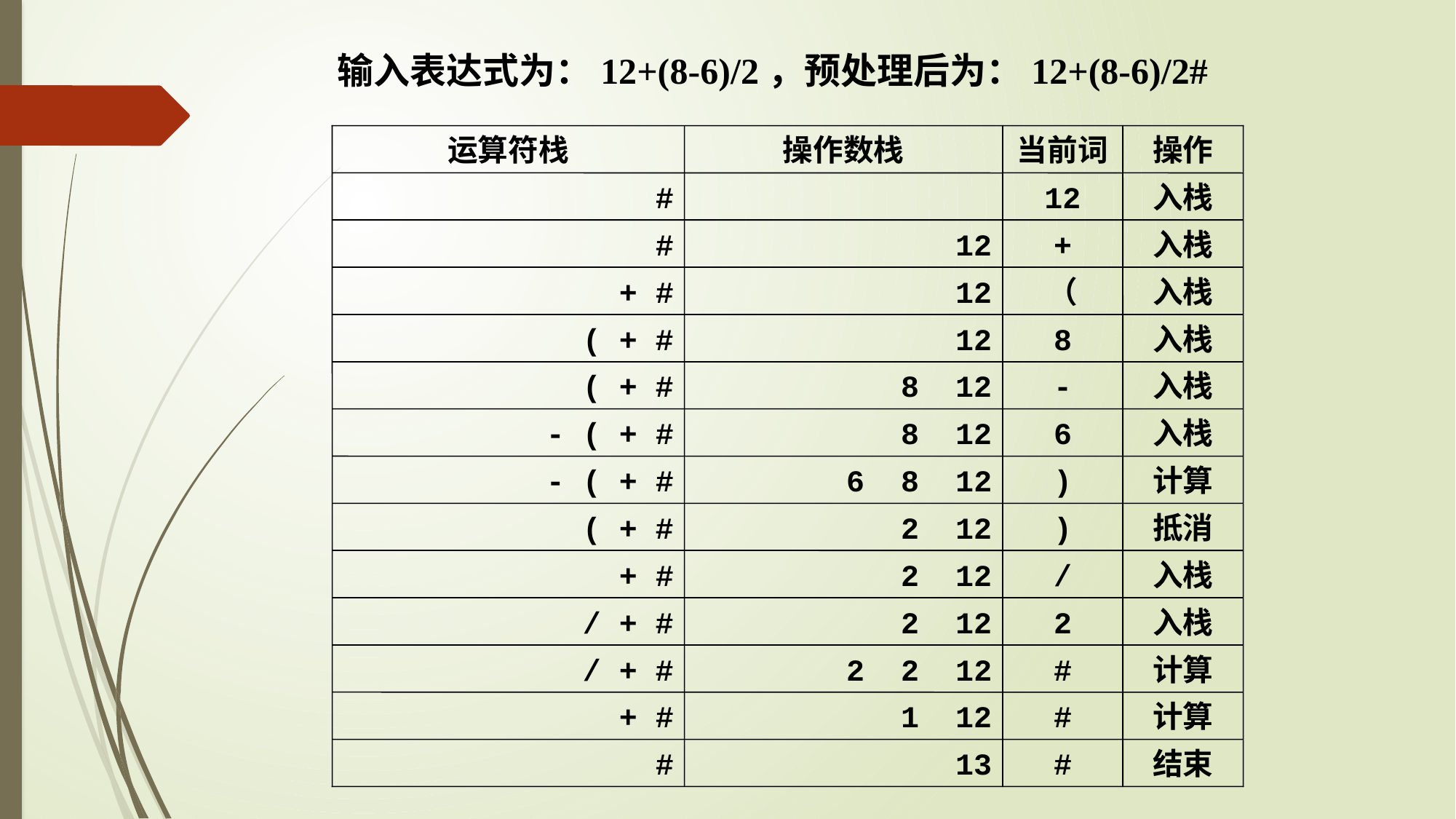

输入表达式为：12+(8-6)/2，预处理后为：12+(8-6)/2#

运算符栈

操作数栈
当前词

操作

#

12

入栈
#
12
+

入栈
+ #
12
（

入栈
( + #
12
8

入栈
( + #
8  12
-

入栈
- ( + #
8  12
6

入栈
- ( + #
6  8  12
)

计算
( + #
2  12
)

抵消
+ #
2  12
/

入栈
/ + #
2  12
2

入栈
/ + #
2  2  12
#

计算
+ #
1  12
#

计算
#
13
#

结束